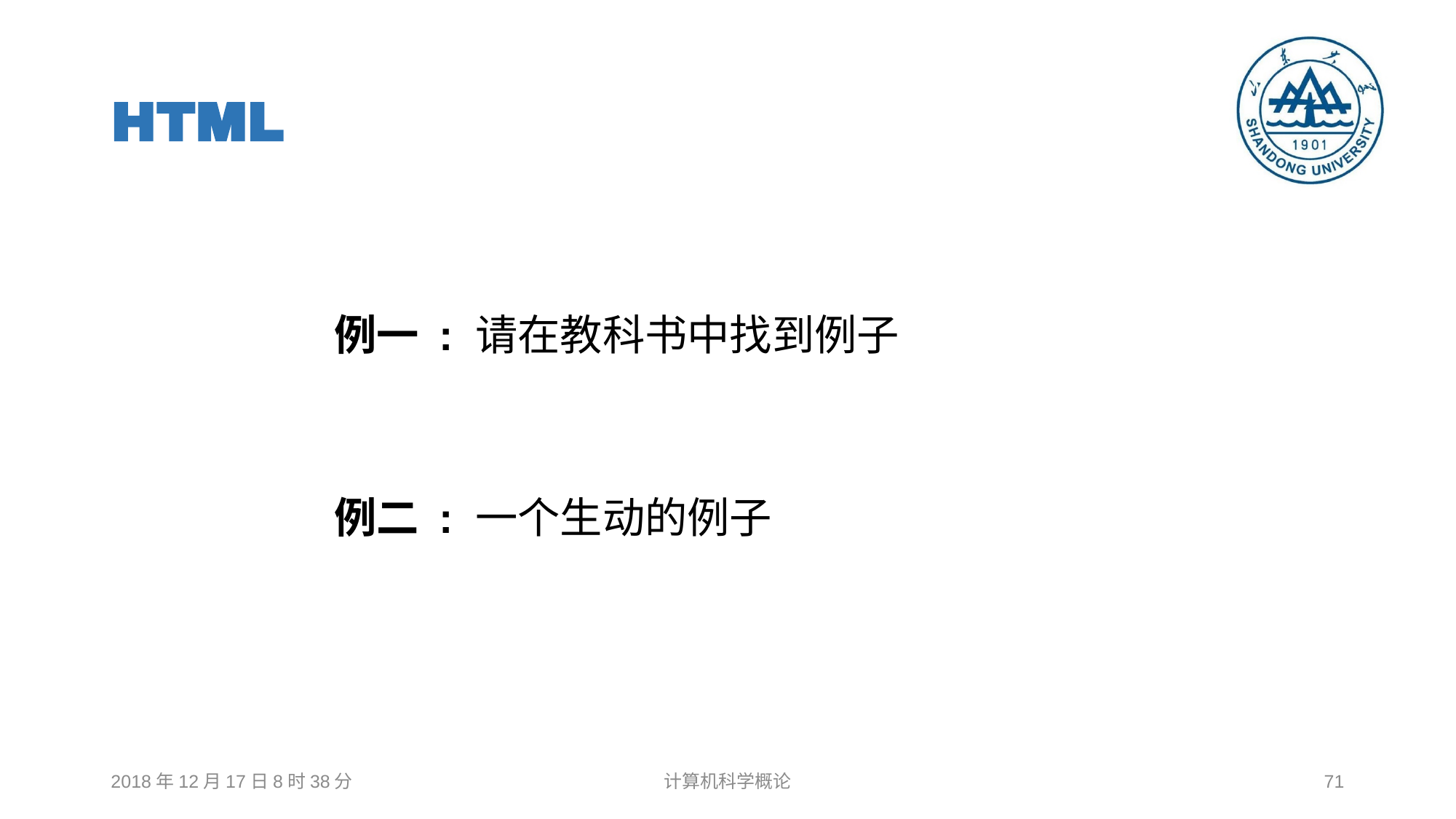

# HTML
例一 : 请在教科书中找到例子

例二 : 一个生动的例子
2018年12月17日8时38分
计算机科学概论
71